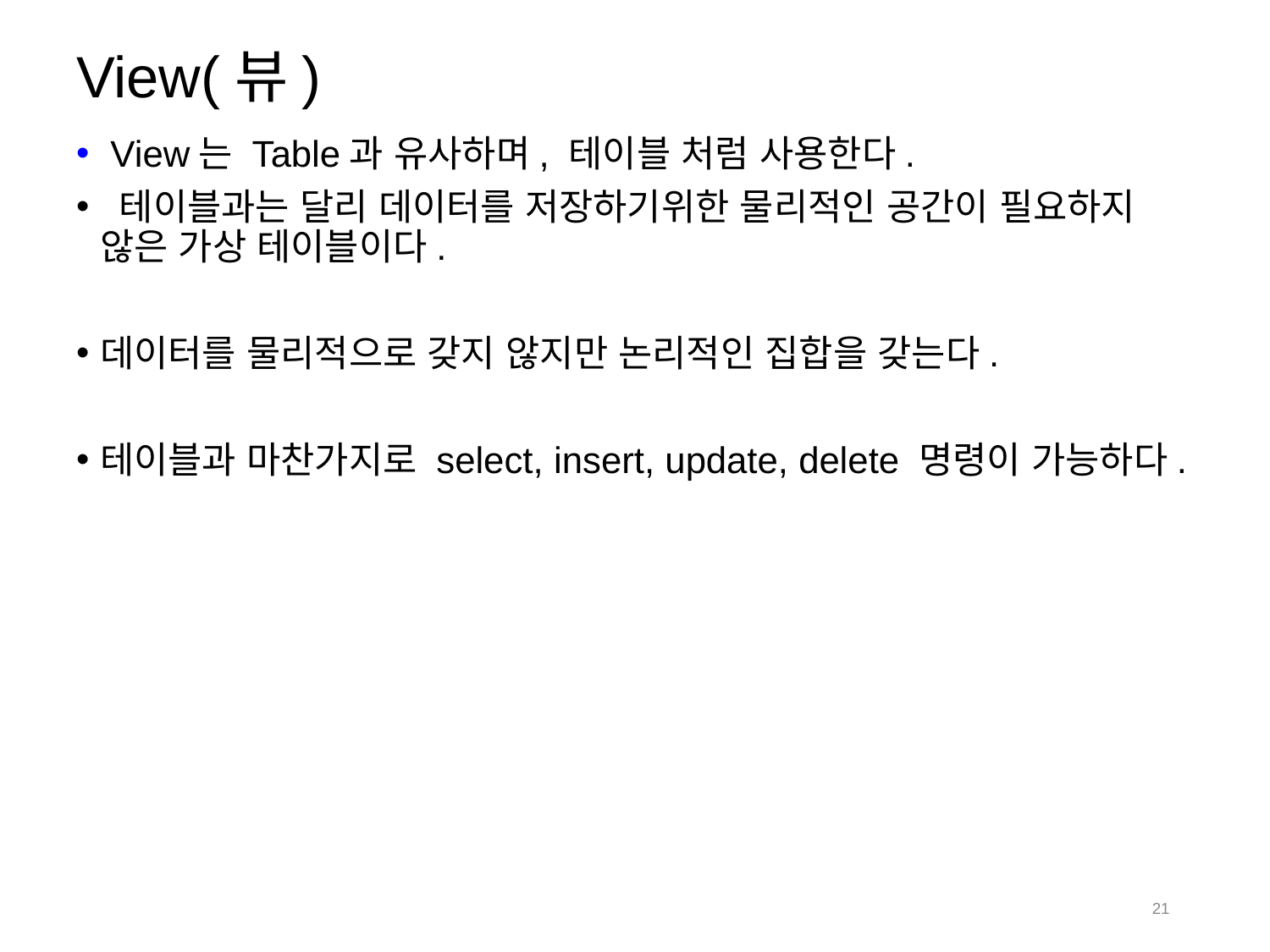

# View(뷰)
 View는 Table과 유사하며, 테이블 처럼 사용한다.
 테이블과는 달리 데이터를 저장하기위한 물리적인 공간이 필요하지 않은 가상 테이블이다.

데이터를 물리적으로 갖지 않지만 논리적인 집합을 갖는다.

테이블과 마찬가지로 select, insert, update, delete 명령이 가능하다.

21